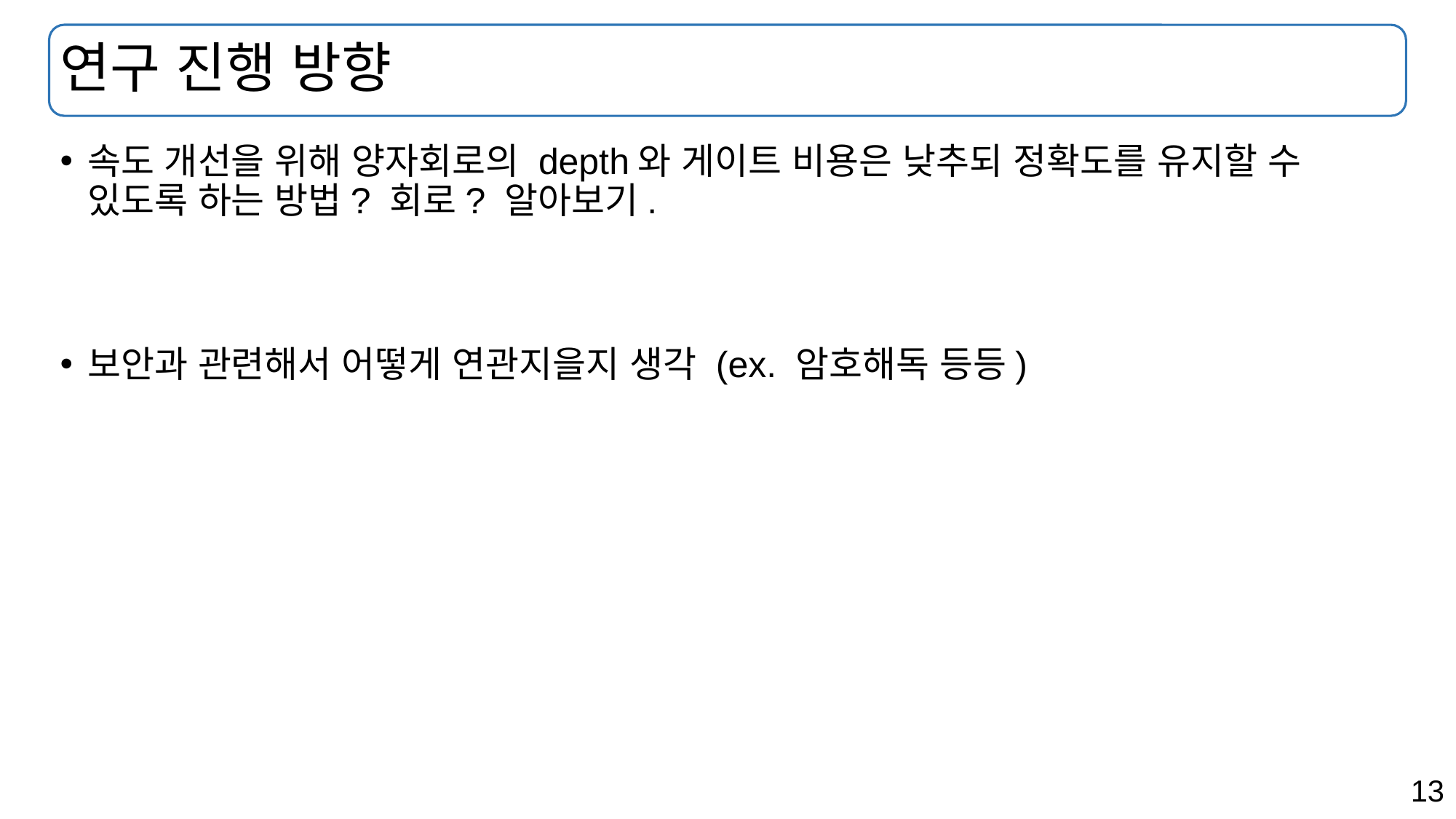

# 연구 진행 방향
속도 개선을 위해 양자회로의 depth와 게이트 비용은 낮추되 정확도를 유지할 수 있도록 하는 방법? 회로? 알아보기.

보안과 관련해서 어떻게 연관지을지 생각 (ex. 암호해독 등등)